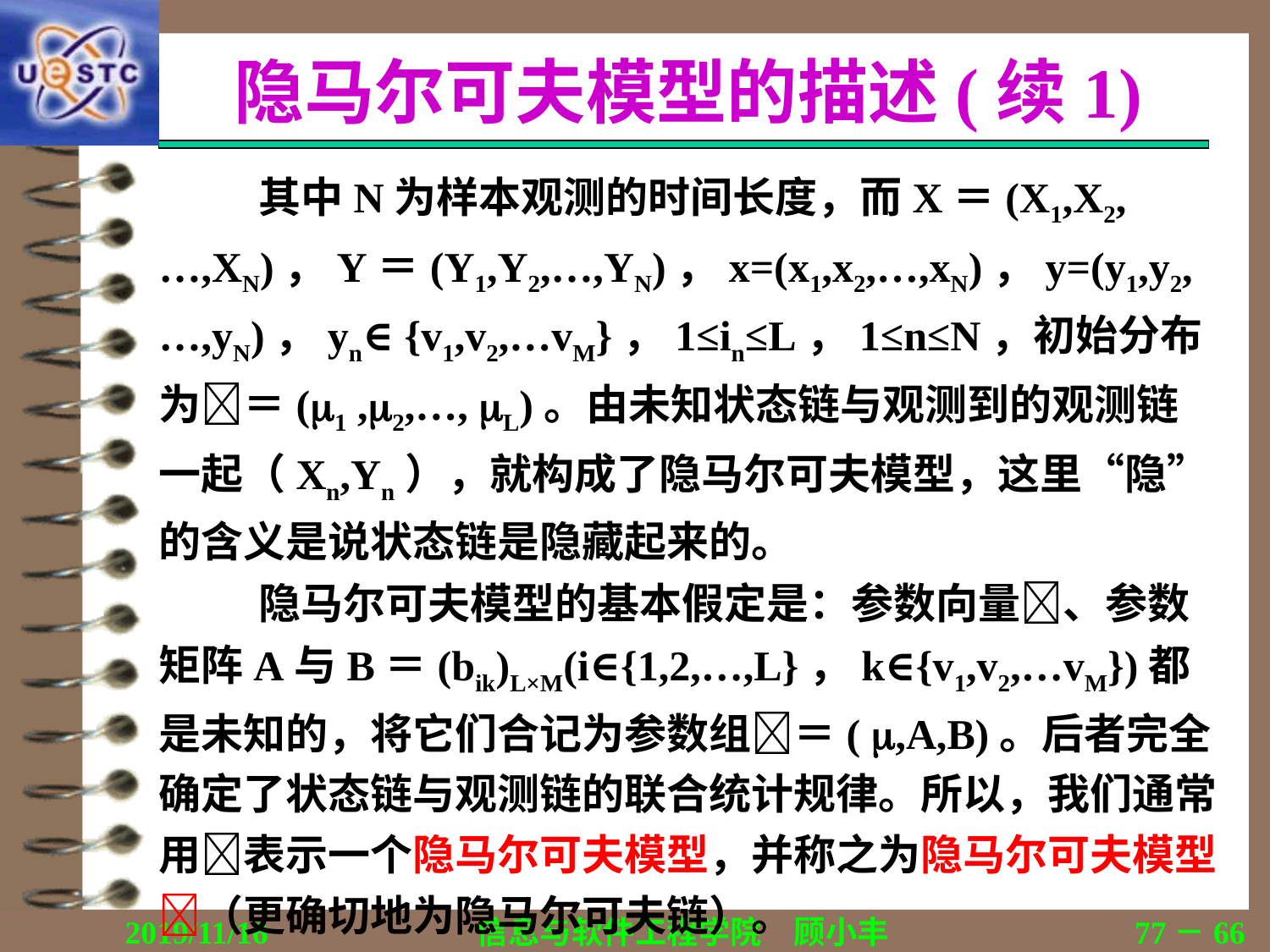

# 隐马尔可夫模型的描述(续1)
其中N为样本观测的时间长度，而X＝(X1,X2,…,XN)，Y＝(Y1,Y2,…,YN)，x=(x1,x2,…,xN)，y=(y1,y2,…,yN)，yn∈ {v1,v2,…vM}，1≤in≤L，1≤n≤N，初始分布为μ＝(μ1 ,μ2,…, μL)。由未知状态链与观测到的观测链一起（Xn,Yn），就构成了隐马尔可夫模型，这里“隐”的含义是说状态链是隐藏起来的。
隐马尔可夫模型的基本假定是：参数向量μ、参数矩阵A与B＝(bik)L×M(i∈{1,2,…,L}，k∈{v1,v2,…vM})都是未知的，将它们合记为参数组λ＝( μ,A,B)。后者完全确定了状态链与观测链的联合统计规律。所以，我们通常用λ表示一个隐马尔可夫模型，并称之为隐马尔可夫模型λ（更确切地为隐马尔可夫链）。

2019/11/16
信息与软件工程学院　顾小丰
77－66